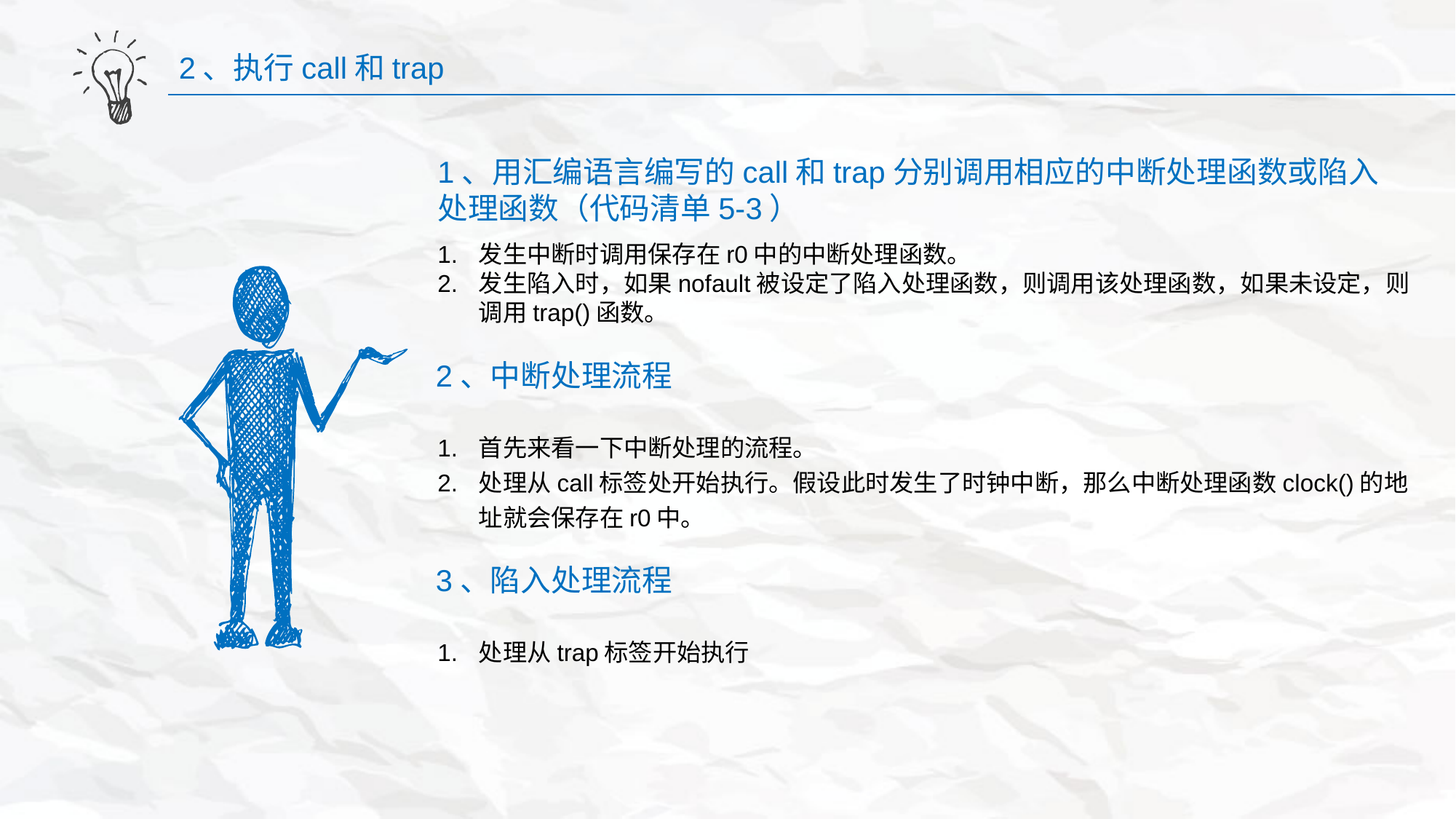

2、执行call和trap
1、用汇编语言编写的call和trap分别调用相应的中断处理函数或陷入处理函数（代码清单5-3）
发生中断时调用保存在r0中的中断处理函数。
发生陷入时，如果nofault被设定了陷入处理函数，则调用该处理函数，如果未设定，则调用trap()函数。
2、中断处理流程
首先来看一下中断处理的流程。
处理从call标签处开始执行。假设此时发生了时钟中断，那么中断处理函数clock()的地址就会保存在r0中。
3、陷入处理流程
处理从trap标签开始执行